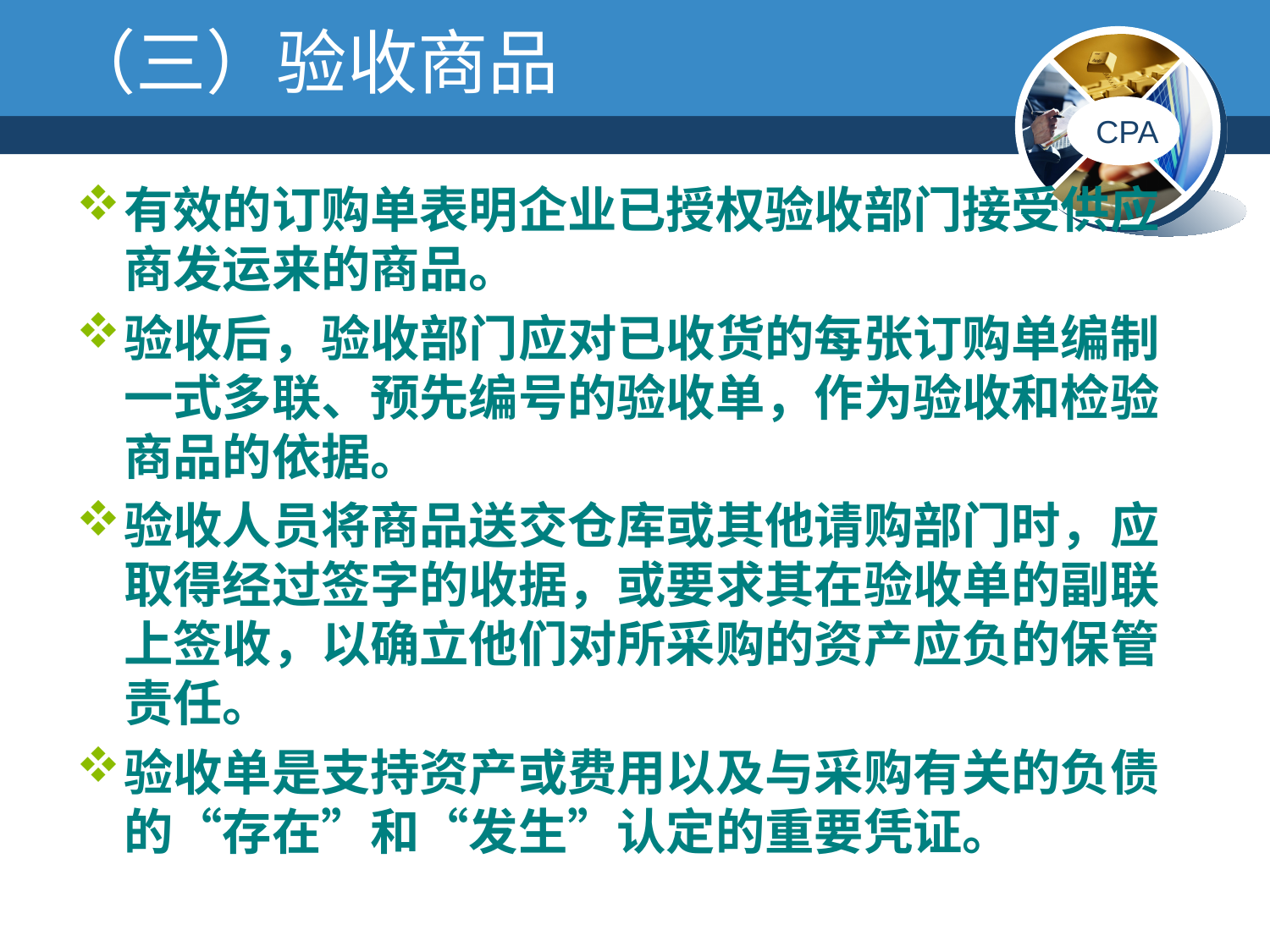

# （三）验收商品
有效的订购单表明企业已授权验收部门接受供应商发运来的商品。
验收后，验收部门应对已收货的每张订购单编制一式多联、预先编号的验收单，作为验收和检验商品的依据。
验收人员将商品送交仓库或其他请购部门时，应取得经过签字的收据，或要求其在验收单的副联上签收，以确立他们对所采购的资产应负的保管责任。
验收单是支持资产或费用以及与采购有关的负债的“存在”和“发生”认定的重要凭证。